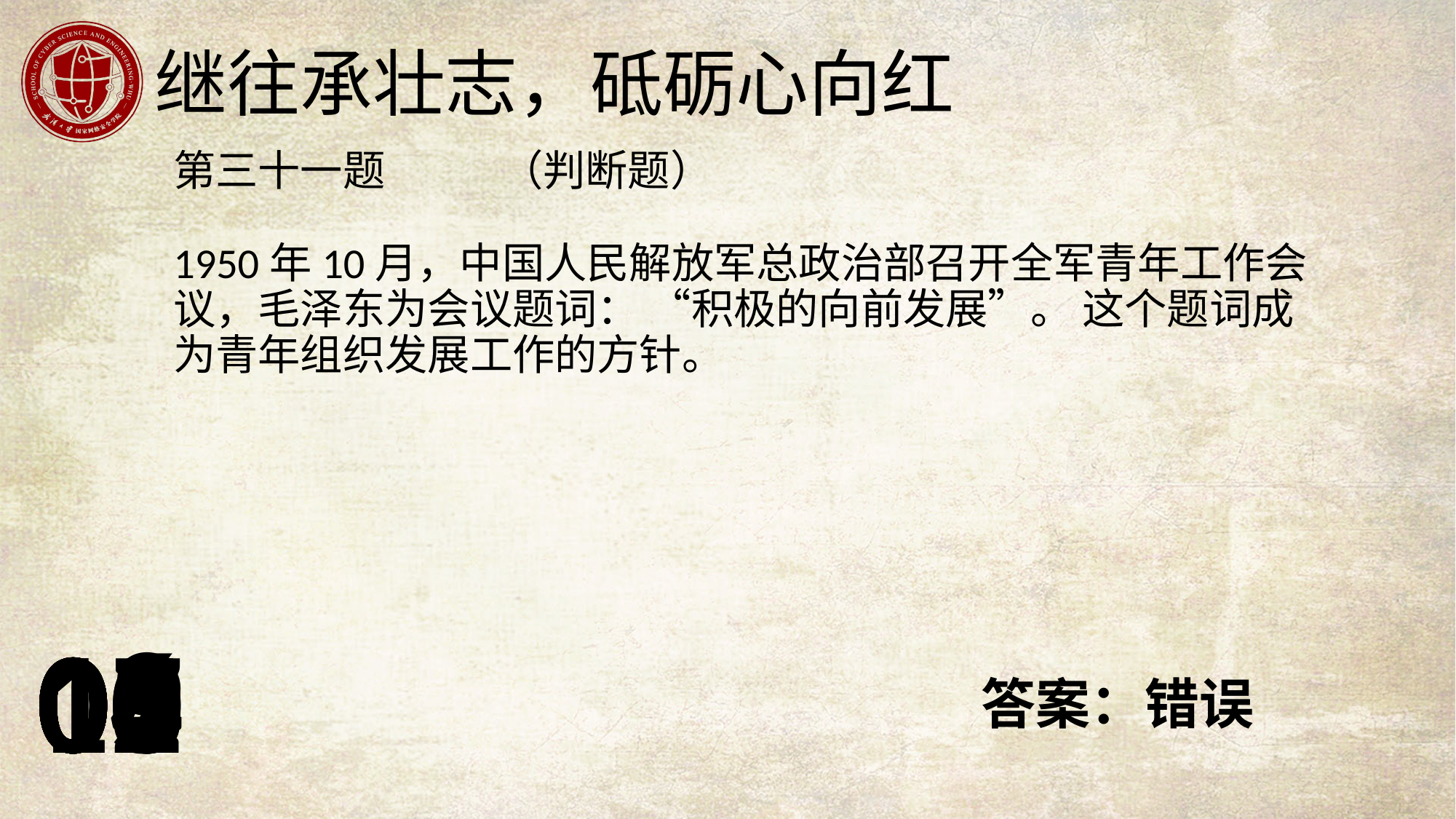

第三十一题		（判断题）
1950年10月，中国人民解放军总政治部召开全军青年工作会议，毛泽东为会议题词： “积极的向前发展”。 这个题词成为青年组织发展工作的方针。
答案：错误